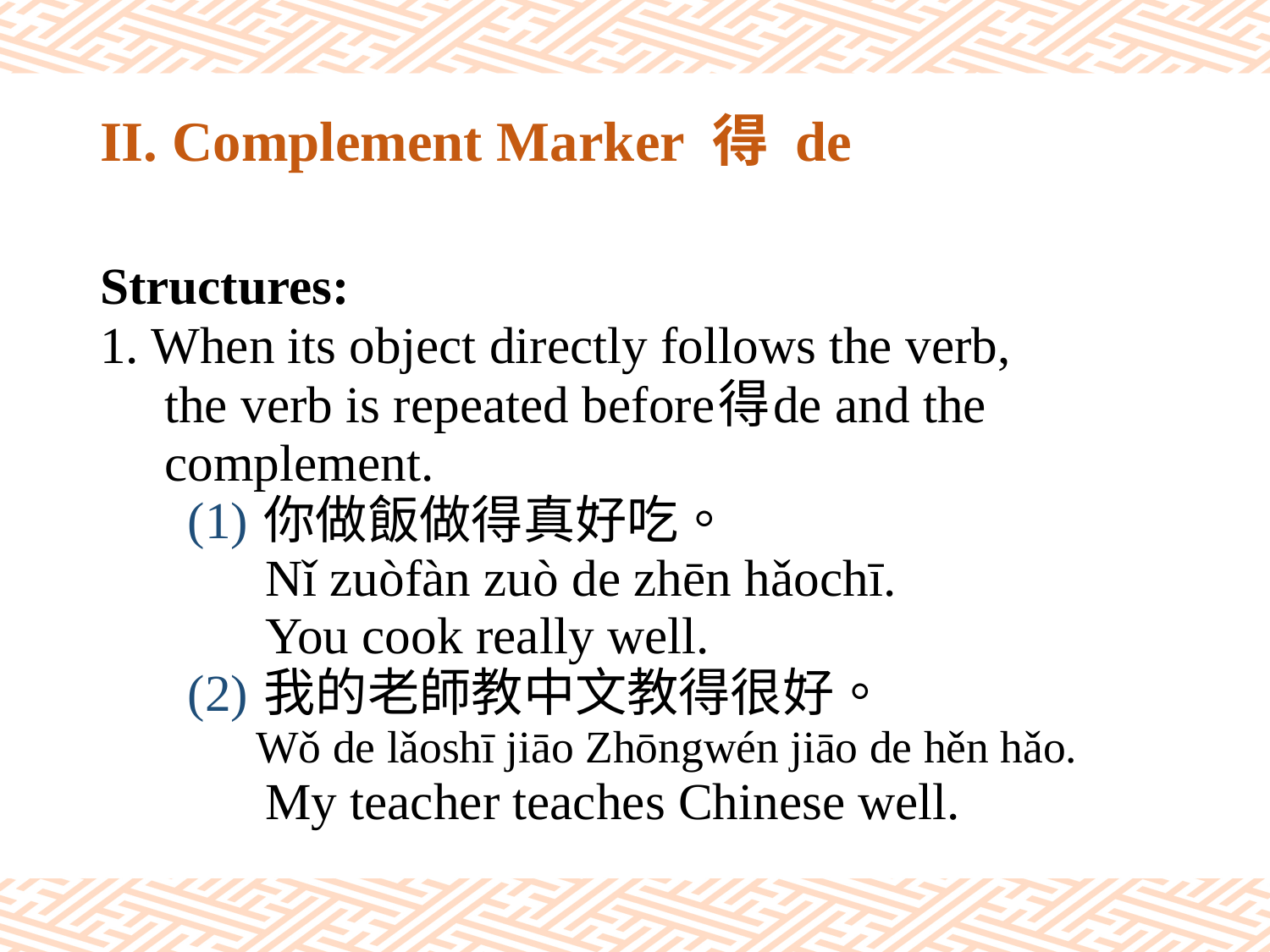

# II. Complement Marker 得 de
Structures:
1. When its object directly follows the verb,
     the verb is repeated before得de and the
     complement.
(1) 你做飯做得真好吃。
      Nǐ zuòfàn zuò de zhēn hǎochī.
      You cook really well.
(2) 我的老師教中文教得很好。
      Wǒ de lǎoshī jiāo Zhōngwén jiāo de hěn hǎo.
      My teacher teaches Chinese well.